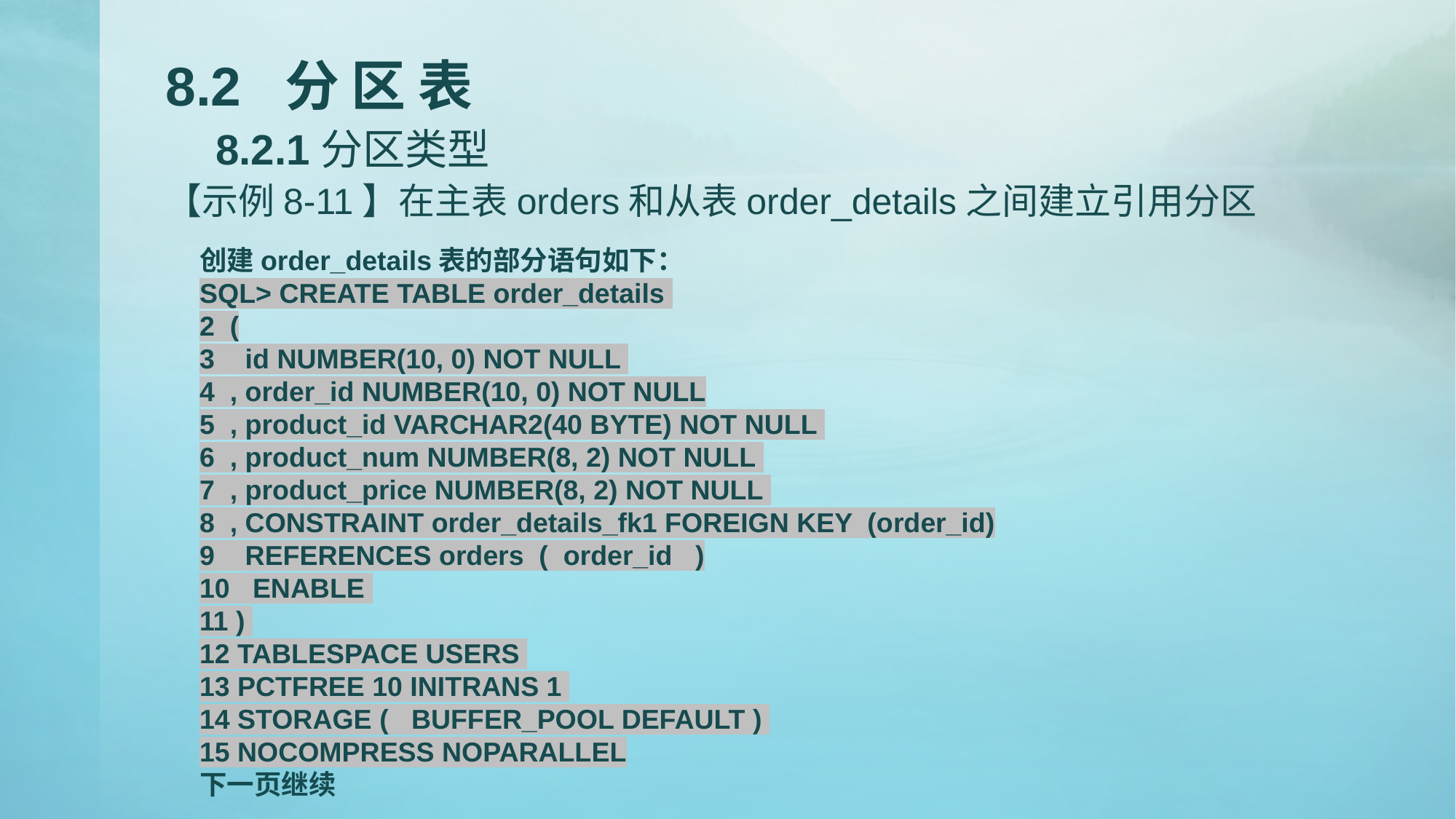

# 8.2  分 区 表 8.2.1分区类型
【示例8-11】在主表orders和从表order_details之间建立引用分区

创建order_details表的部分语句如下：
SQL> CREATE TABLE order_details
2  (
3    id NUMBER(10, 0) NOT NULL
4  , order_id NUMBER(10, 0) NOT NULL
5  , product_id VARCHAR2(40 BYTE) NOT NULL
6  , product_num NUMBER(8, 2) NOT NULL
7  , product_price NUMBER(8, 2) NOT NULL
8  , CONSTRAINT order_details_fk1 FOREIGN KEY  (order_id)
9    REFERENCES orders  (  order_id   )
10   ENABLE
11 )
12 TABLESPACE USERS
13 PCTFREE 10 INITRANS 1
14 STORAGE (   BUFFER_POOL DEFAULT )
15 NOCOMPRESS NOPARALLEL
下一页继续